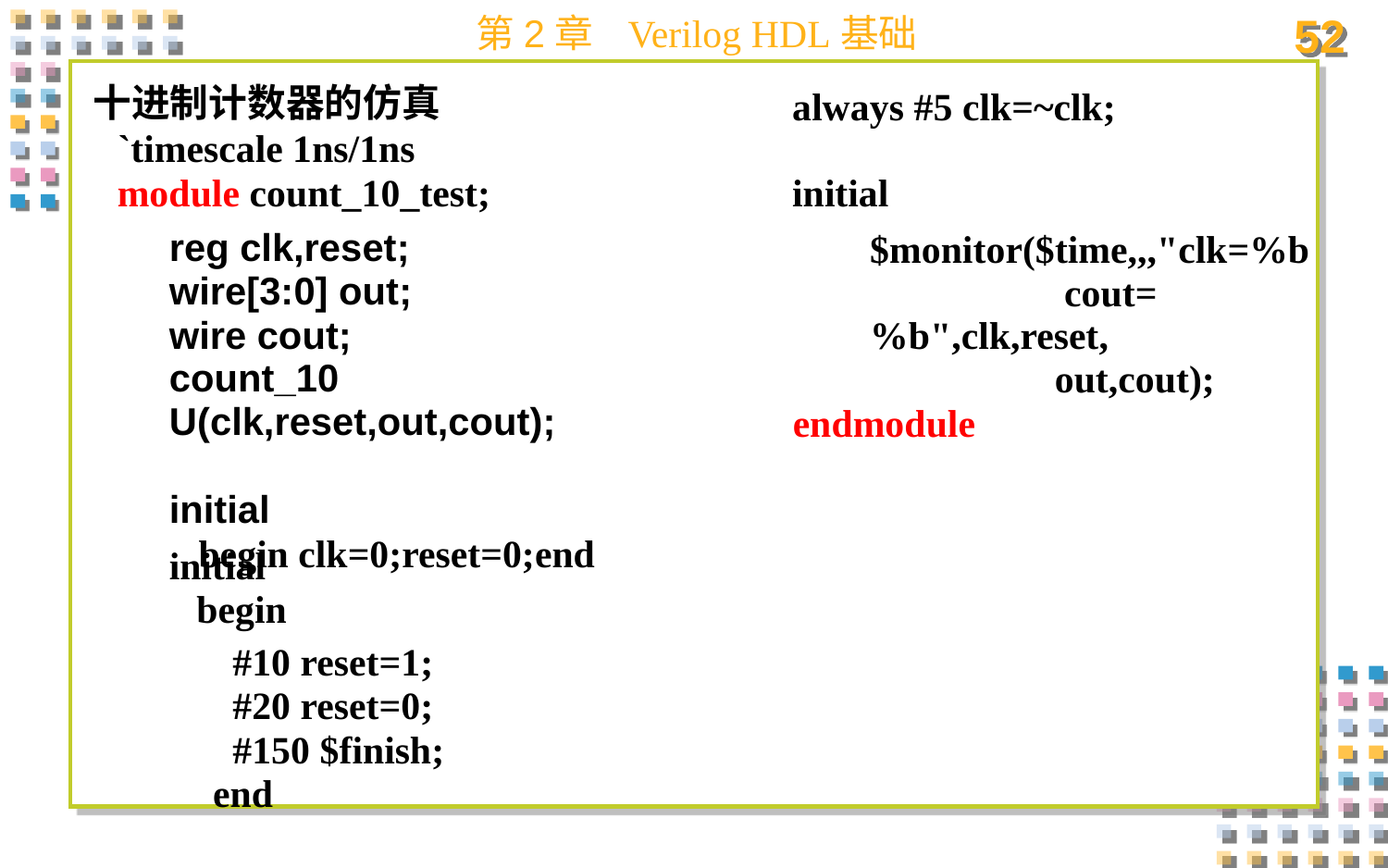

十进制计数器的仿真
`timescale 1ns/1ns
always #5 clk=~clk;

initial
module count_10_test;
reg clk,reset;
wire[3:0] out;
wire cout;
count_10 U(clk,reset,out,cout);

initial
   begin clk=0;reset=0;end

$monitor($time,,,"clk=%b
                    cout=%b",clk,reset,
                   out,cout);
endmodule
initial
     begin
  #10 reset=1;
  #20 reset=0;
  #150 $finish;
end